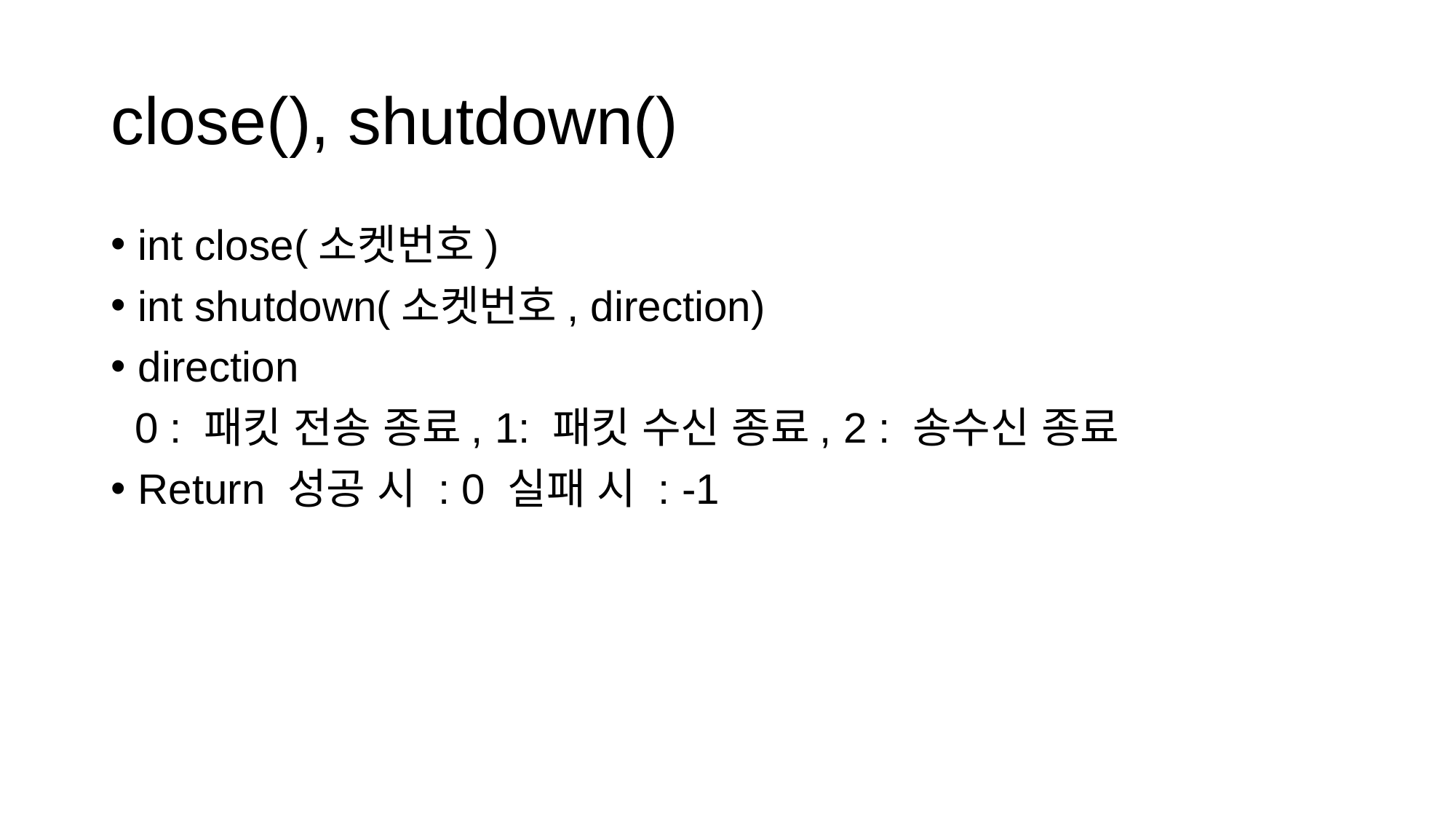

# close(), shutdown()
int close(소켓번호)
int shutdown(소켓번호, direction)
direction
  0 : 패킷 전송 종료, 1: 패킷 수신 종료, 2 : 송수신 종료
Return 성공 시 : 0 실패 시 : -1